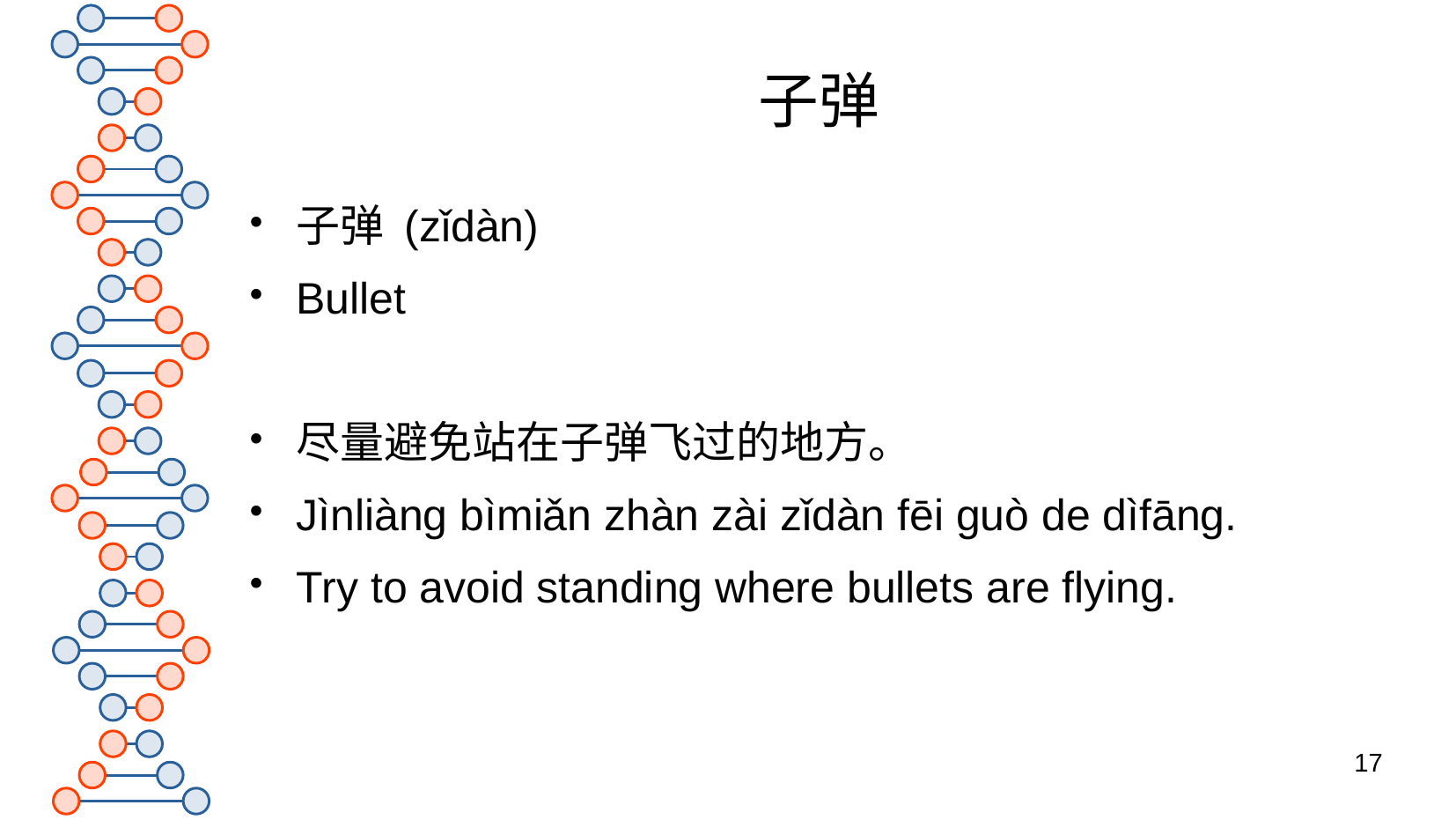

# 子弹
子弹 (zǐdàn)
Bullet

尽量避免站在子弹飞过的地方。
Jìnliàng bìmiǎn zhàn zài zǐdàn fēi guò de dìfāng.
Try to avoid standing where bullets are flying.

17